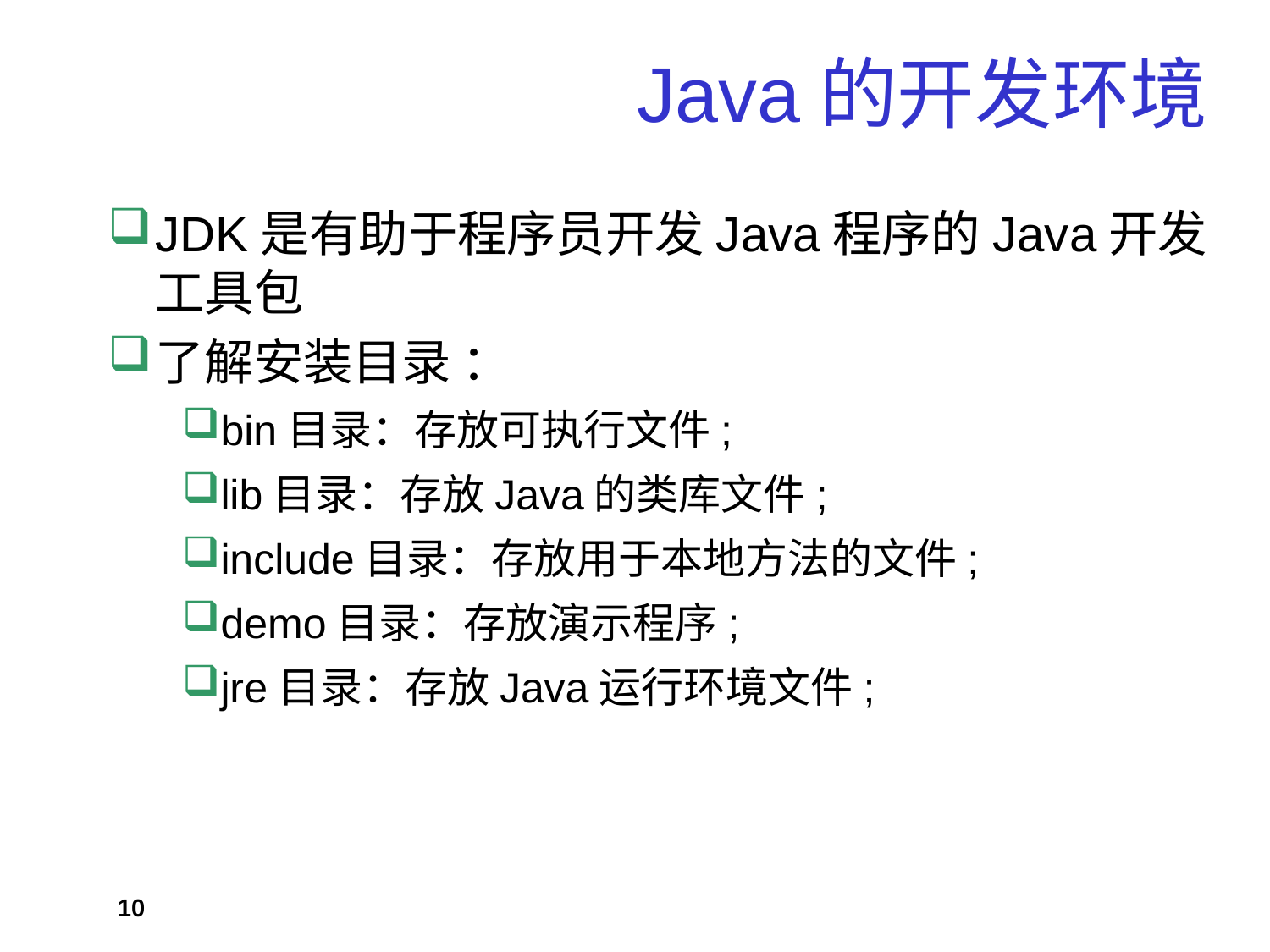

# Java的开发环境
JDK是有助于程序员开发Java程序的Java开发工具包
了解安装目录 ：
bin目录：存放可执行文件;
lib目录：存放Java的类库文件;
include目录：存放用于本地方法的文件;
demo目录：存放演示程序;
jre目录：存放Java运行环境文件;
10